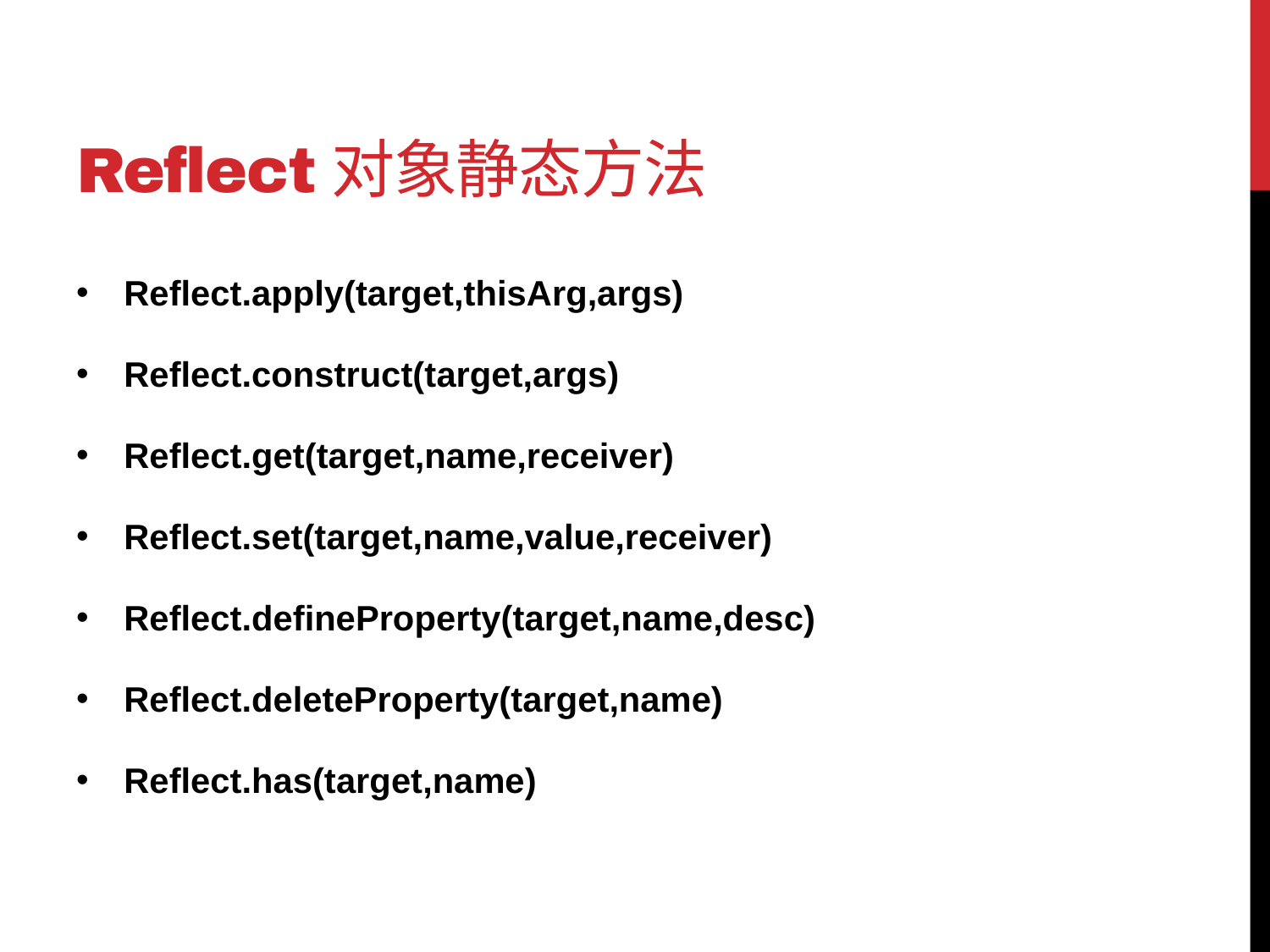

# Reflect对象静态方法

Reflect.apply(target,thisArg,args)
Reflect.construct(target,args)
Reflect.get(target,name,receiver)
Reflect.set(target,name,value,receiver)
Reflect.defineProperty(target,name,desc)
Reflect.deleteProperty(target,name)
Reflect.has(target,name)